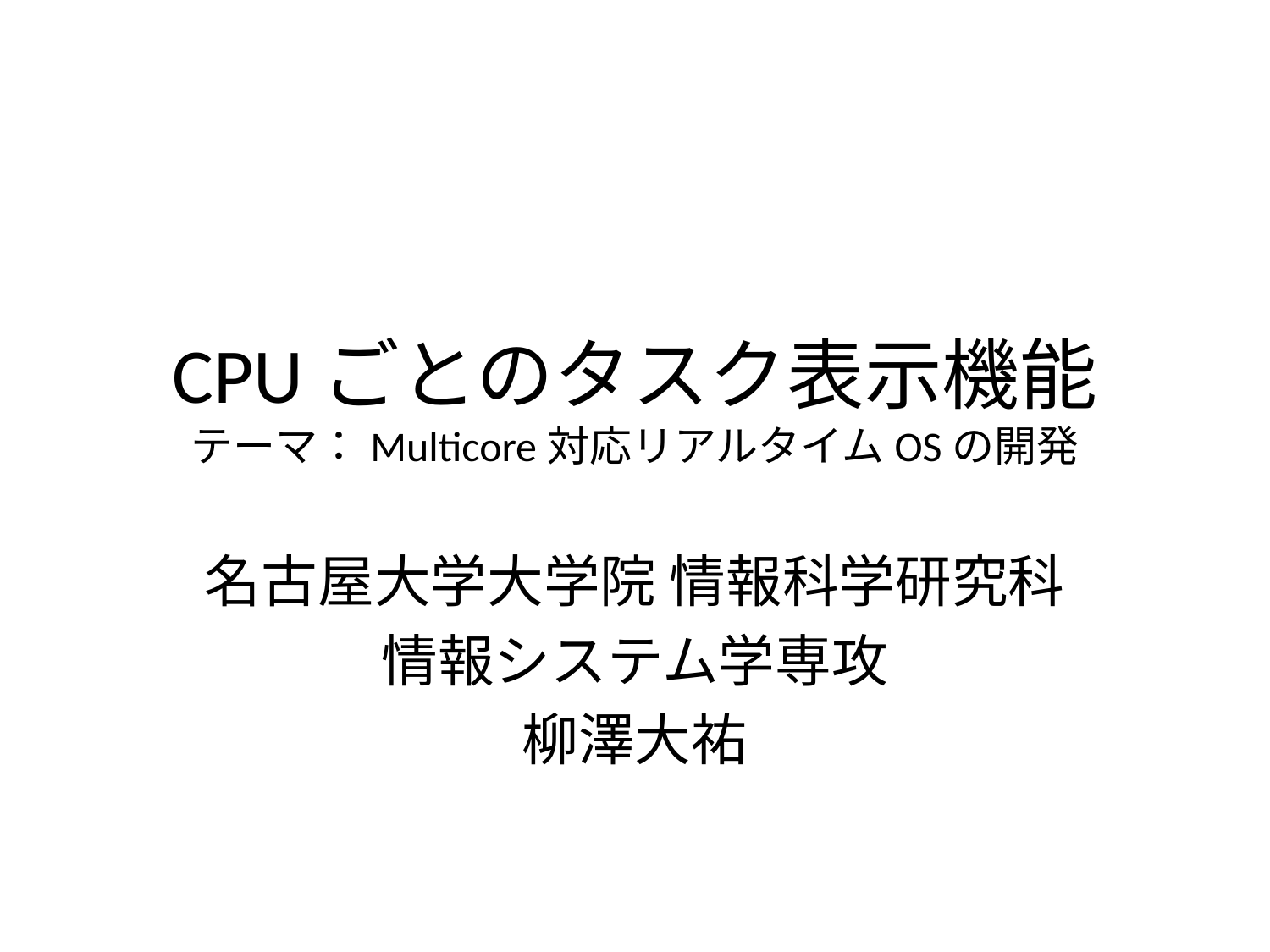

# CPUごとのタスク表示機能 テーマ：Multicore対応リアルタイムOSの開発
名古屋大学大学院 情報科学研究科
情報システム学専攻
柳澤大祐